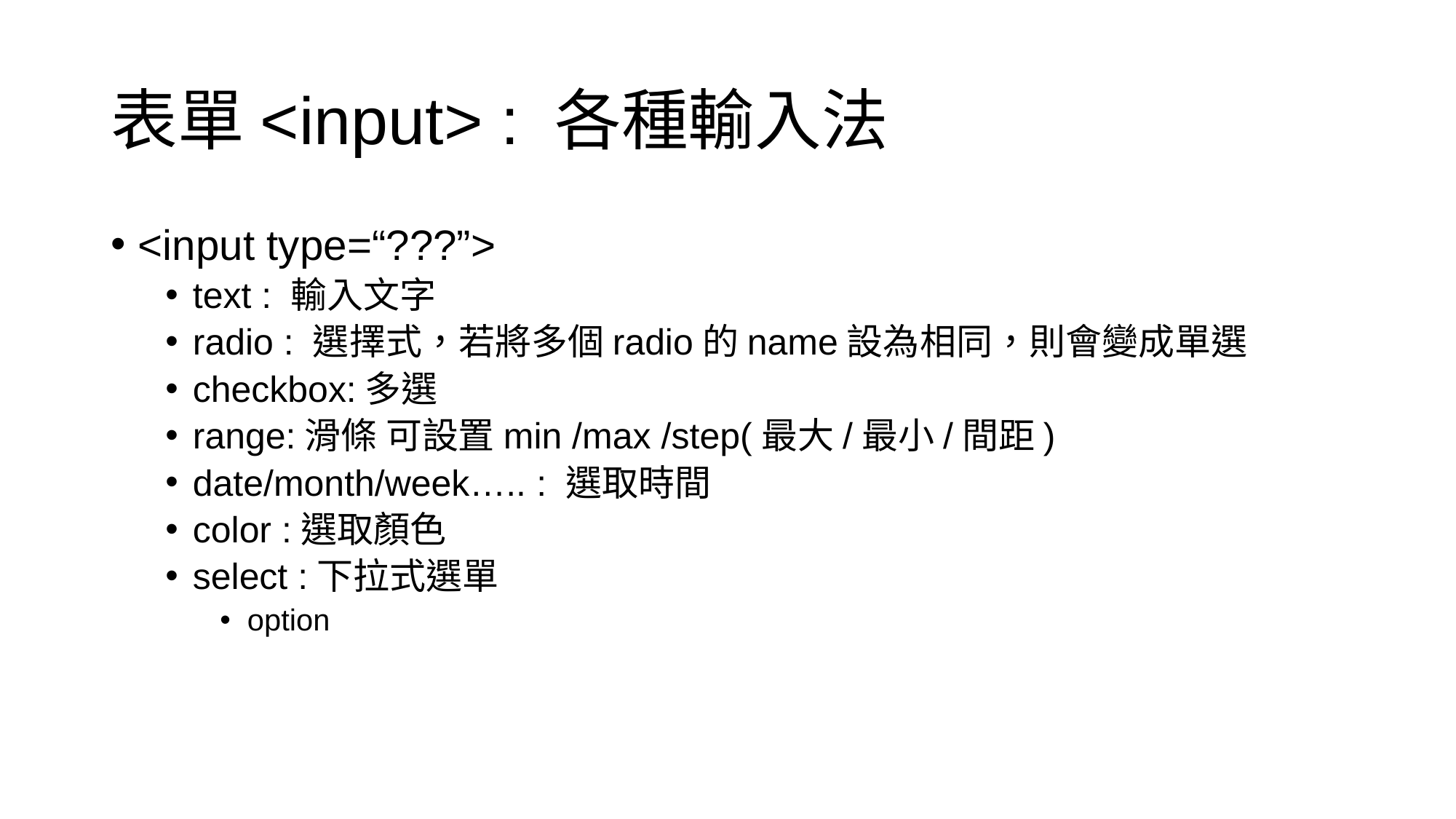

# 表單<input> : 各種輸入法
<input type=“???”>
text : 輸入文字
radio : 選擇式，若將多個radio的name設為相同，則會變成單選
checkbox:多選
range:滑條 可設置min /max /step(最大/最小/間距)
date/month/week….. : 選取時間
color :選取顏色
select :下拉式選單
option